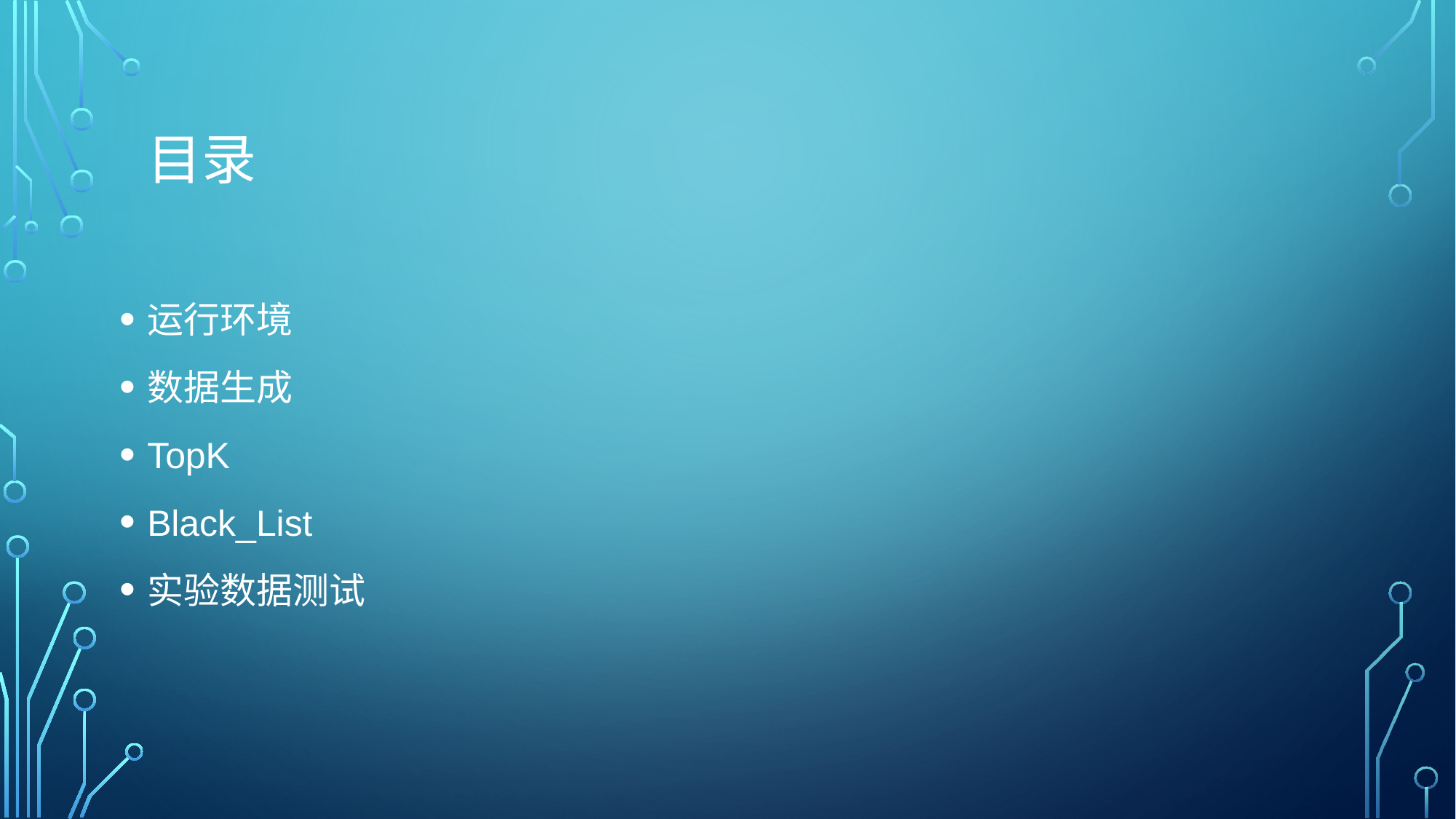

# 目录
运行环境
数据生成
TopK
Black_List
实验数据测试